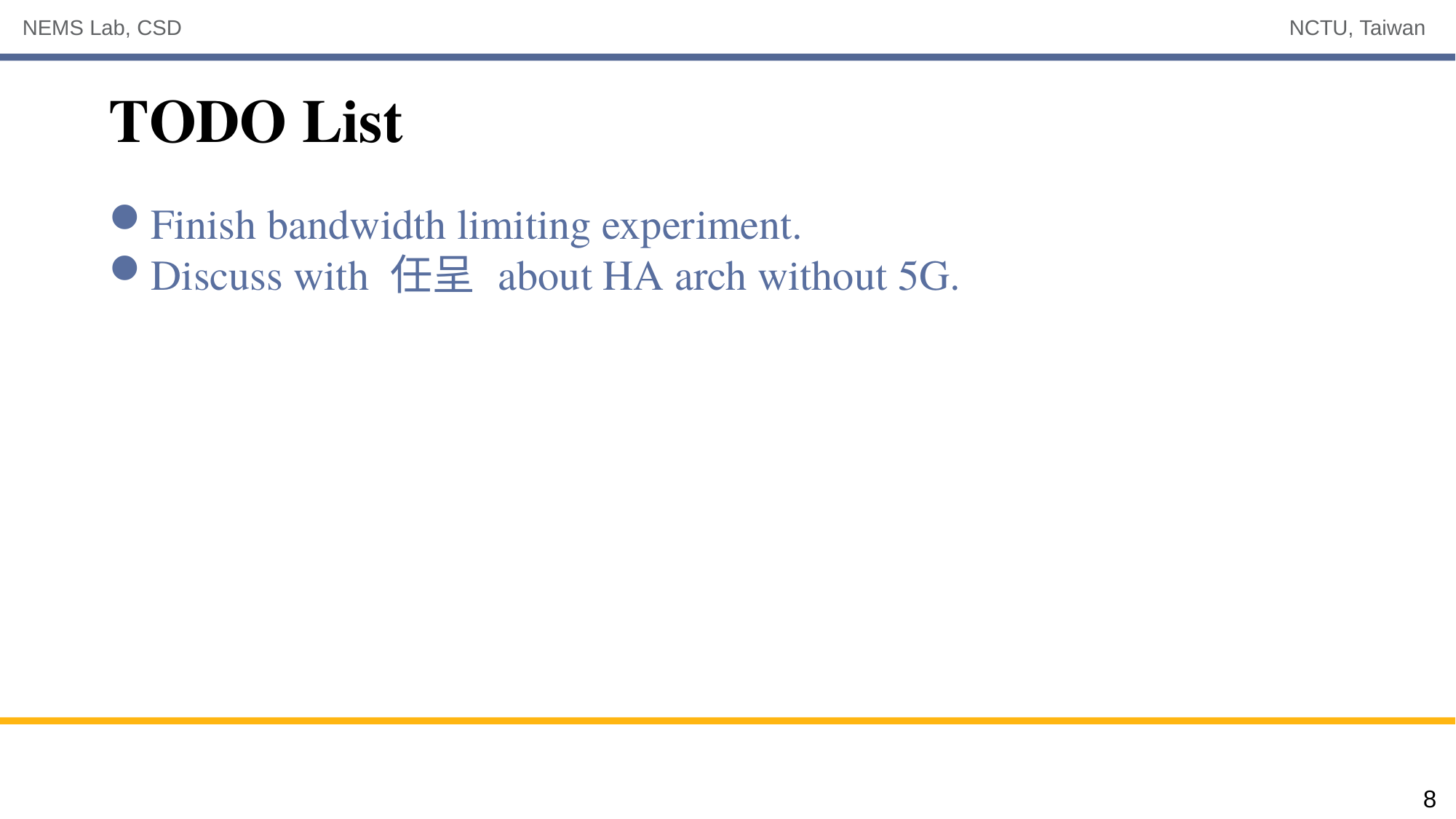

# TODO List
Finish bandwidth limiting experiment.
Discuss with 任呈 about HA arch without 5G.

8